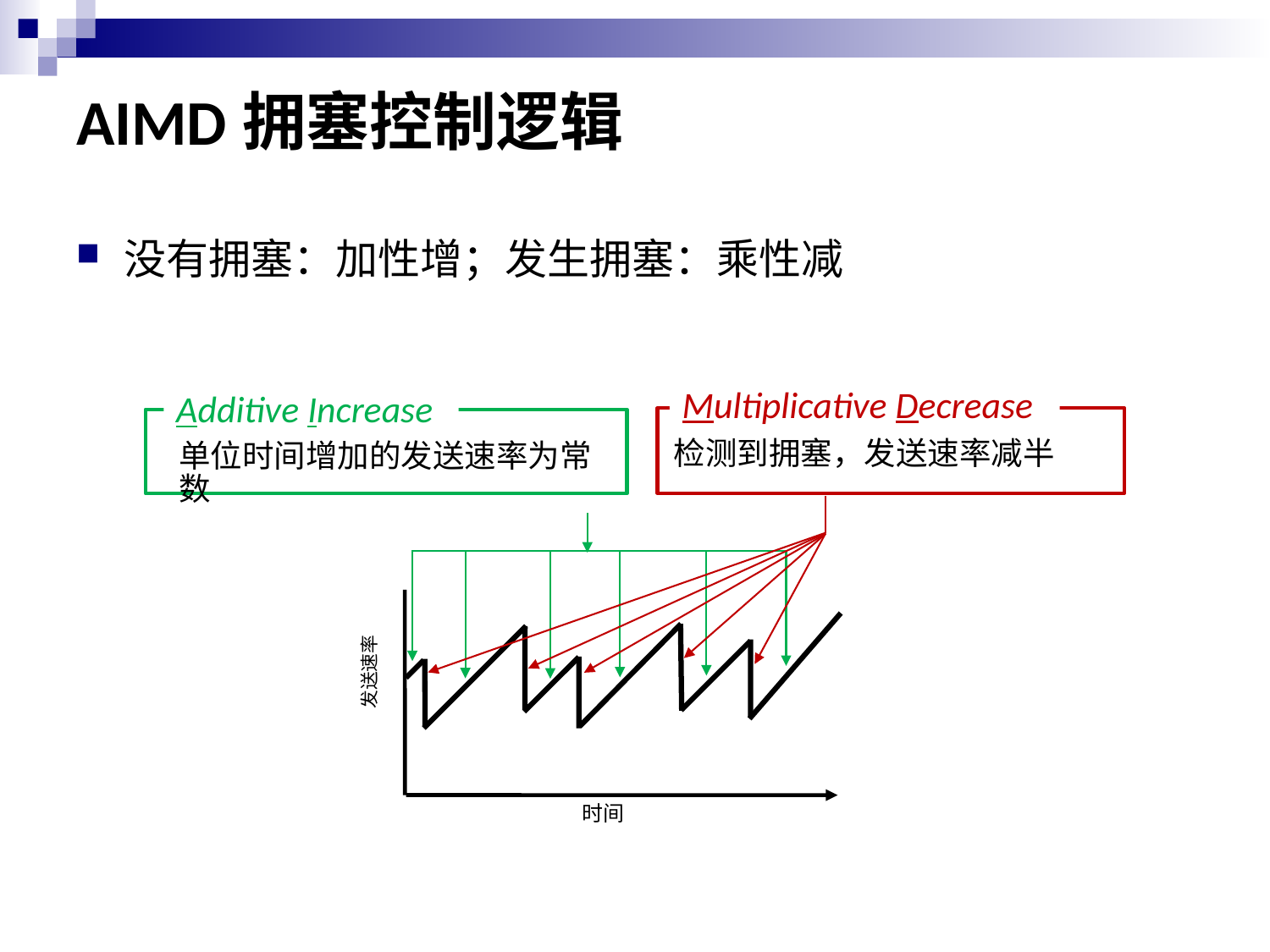

# AIMD拥塞控制逻辑
没有拥塞：加性增；发生拥塞：乘性减

Multiplicative Decrease

检测到拥塞，发送速率减半
Additive Increase

单位时间增加的发送速率为常数

发送速率
时间

15